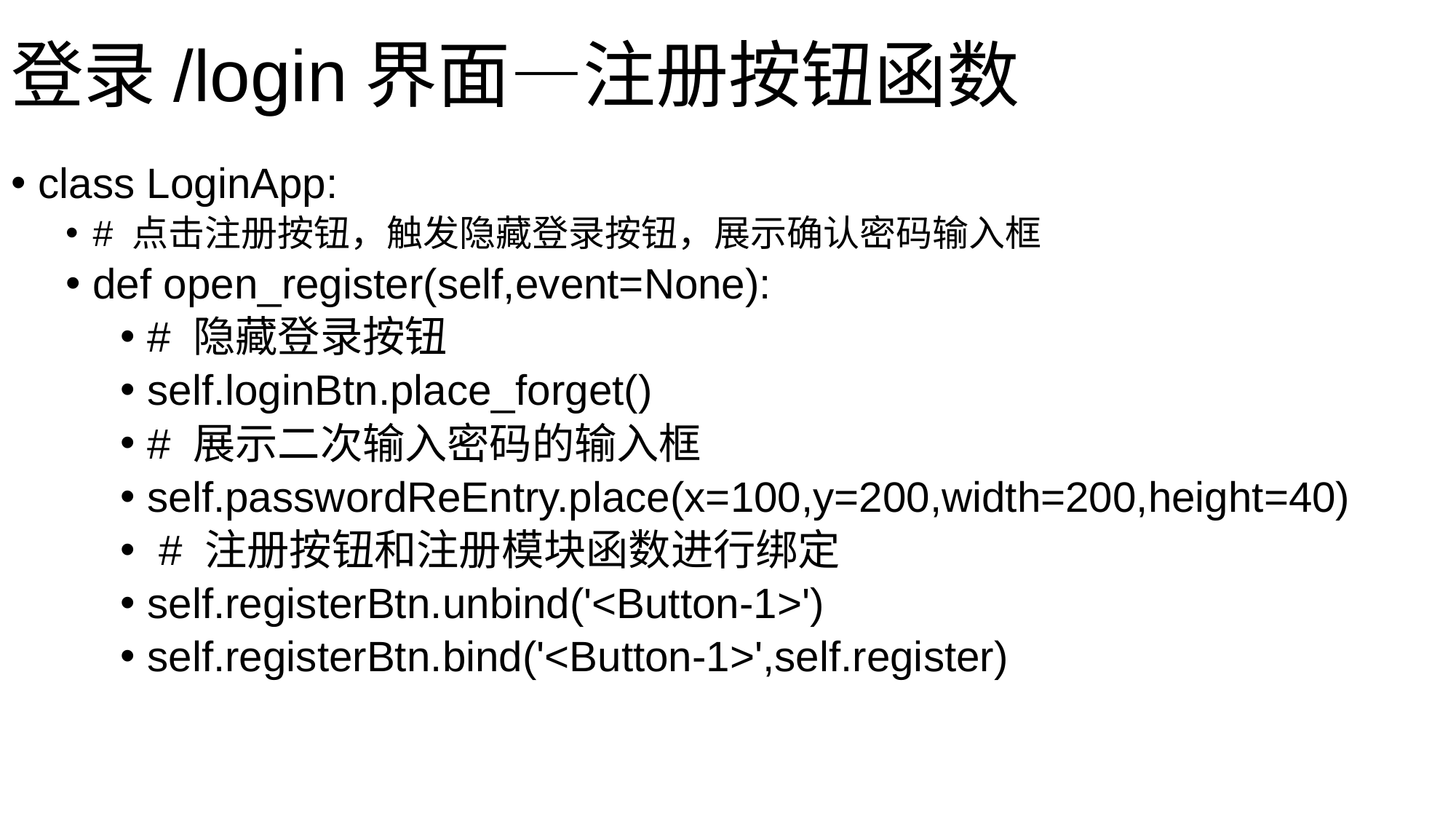

# 登录/login界面—注册按钮函数
class LoginApp:
# 点击注册按钮，触发隐藏登录按钮，展示确认密码输入框
def open_register(self,event=None):
# 隐藏登录按钮
self.loginBtn.place_forget()
# 展示二次输入密码的输入框
self.passwordReEntry.place(x=100,y=200,width=200,height=40)
 # 注册按钮和注册模块函数进行绑定
self.registerBtn.unbind('<Button-1>')
self.registerBtn.bind('<Button-1>',self.register)